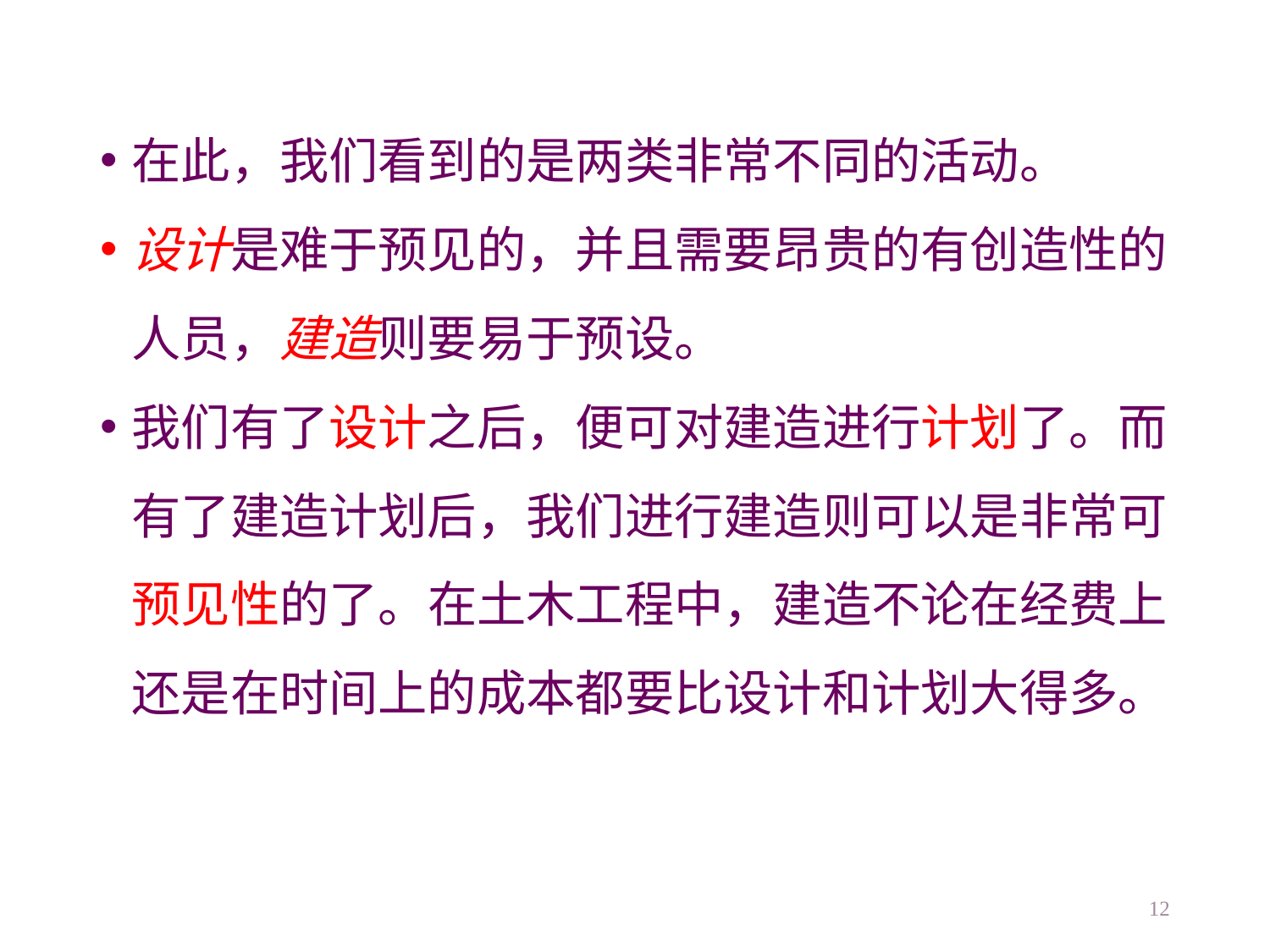

在此，我们看到的是两类非常不同的活动。
设计是难于预见的，并且需要昂贵的有创造性的人员，建造则要易于预设。
我们有了设计之后，便可对建造进行计划了。而有了建造计划后，我们进行建造则可以是非常可预见性的了。在土木工程中，建造不论在经费上还是在时间上的成本都要比设计和计划大得多。

12